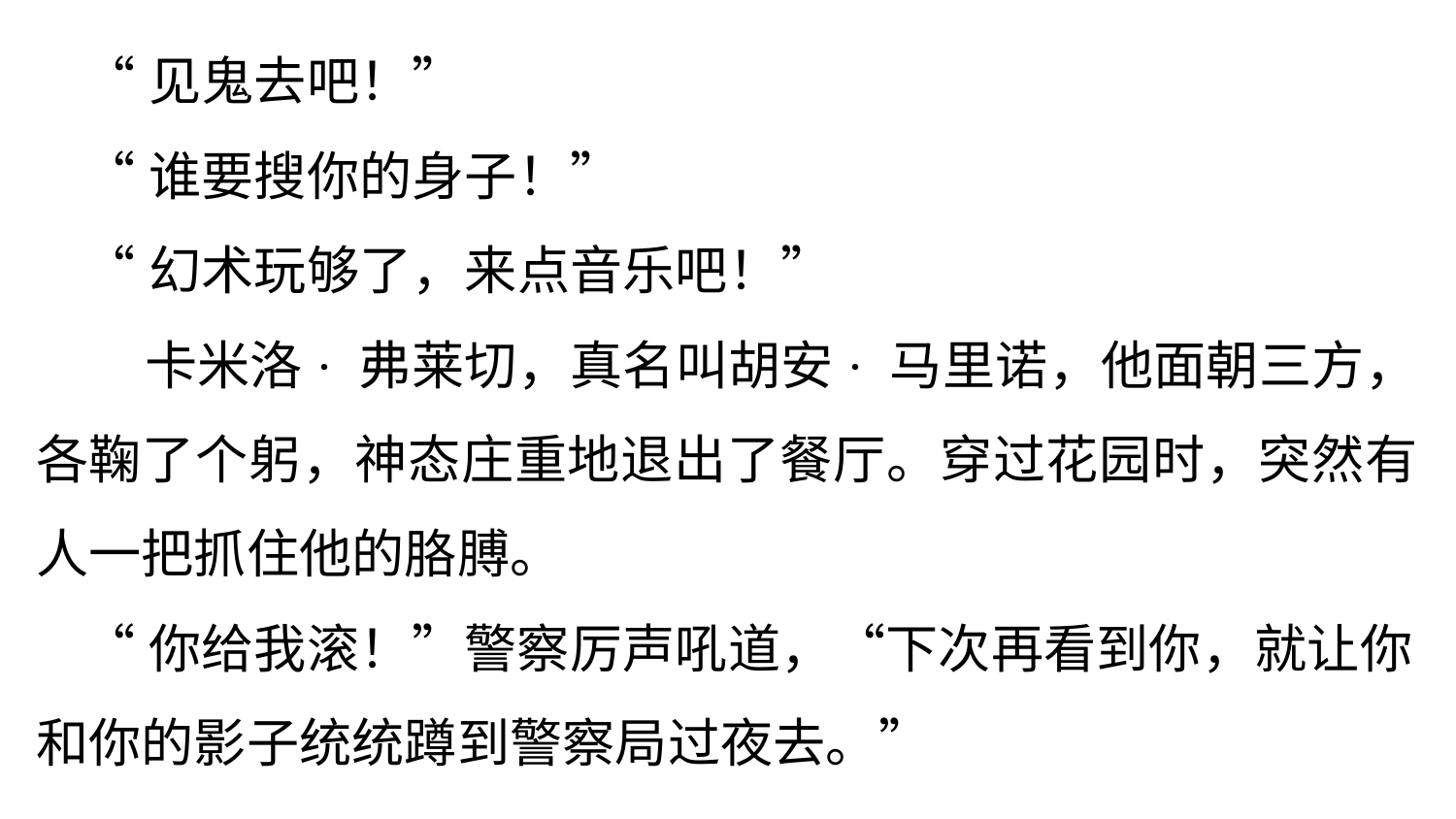

“见鬼去吧！”
    “谁要搜你的身子！”
    “幻术玩够了，来点音乐吧！”
        卡米洛· 弗莱切，真名叫胡安· 马里诺，他面朝三方，各鞠了个躬，神态庄重地退出了餐厅。穿过花园时，突然有人一把抓住他的胳膊。
    “你给我滚！”警察厉声吼道，“下次再看到你，就让你和你的影子统统蹲到警察局过夜去。”